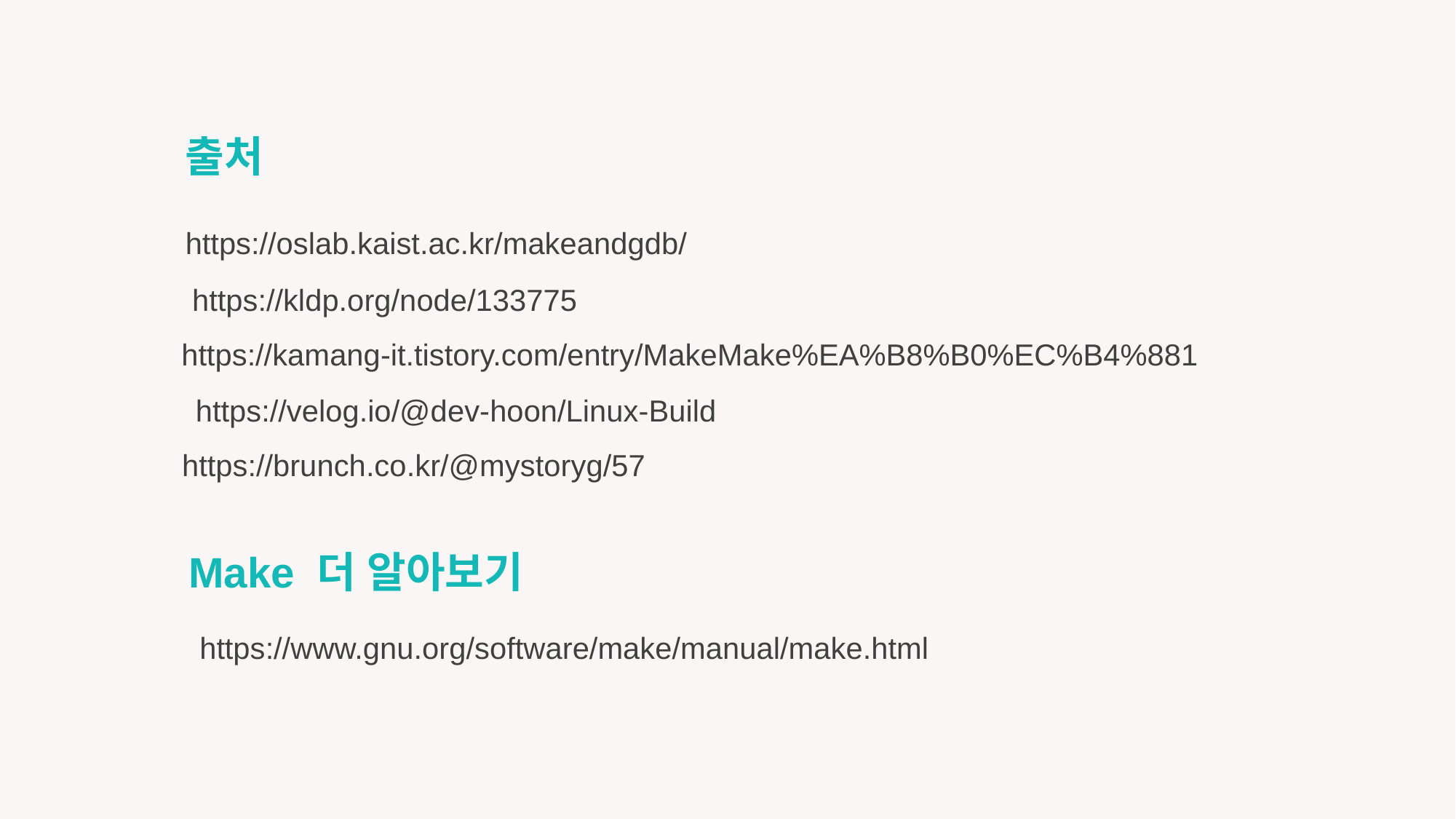

출처
https://oslab.kaist.ac.kr/makeandgdb/
https://kldp.org/node/133775
https://kamang-it.tistory.com/entry/MakeMake%EA%B8%B0%EC%B4%881
https://velog.io/@dev-hoon/Linux-Build
https://brunch.co.kr/@mystoryg/57
Make 더 알아보기
https://www.gnu.org/software/make/manual/make.html